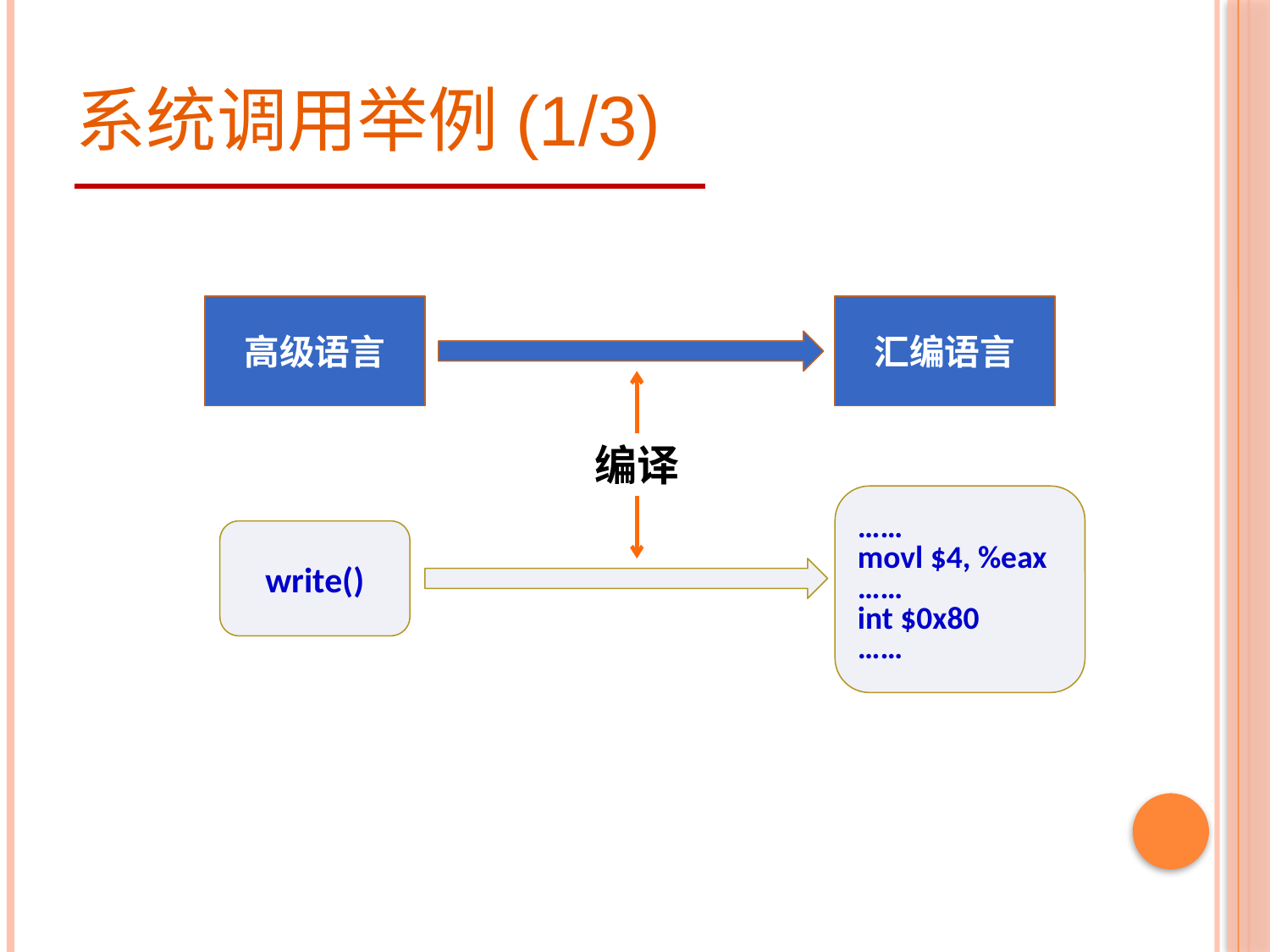

# 系统调用举例(1/3)
高级语言
汇编语言

编译
……
movl $4, %eax
……
int $0x80
……
write()